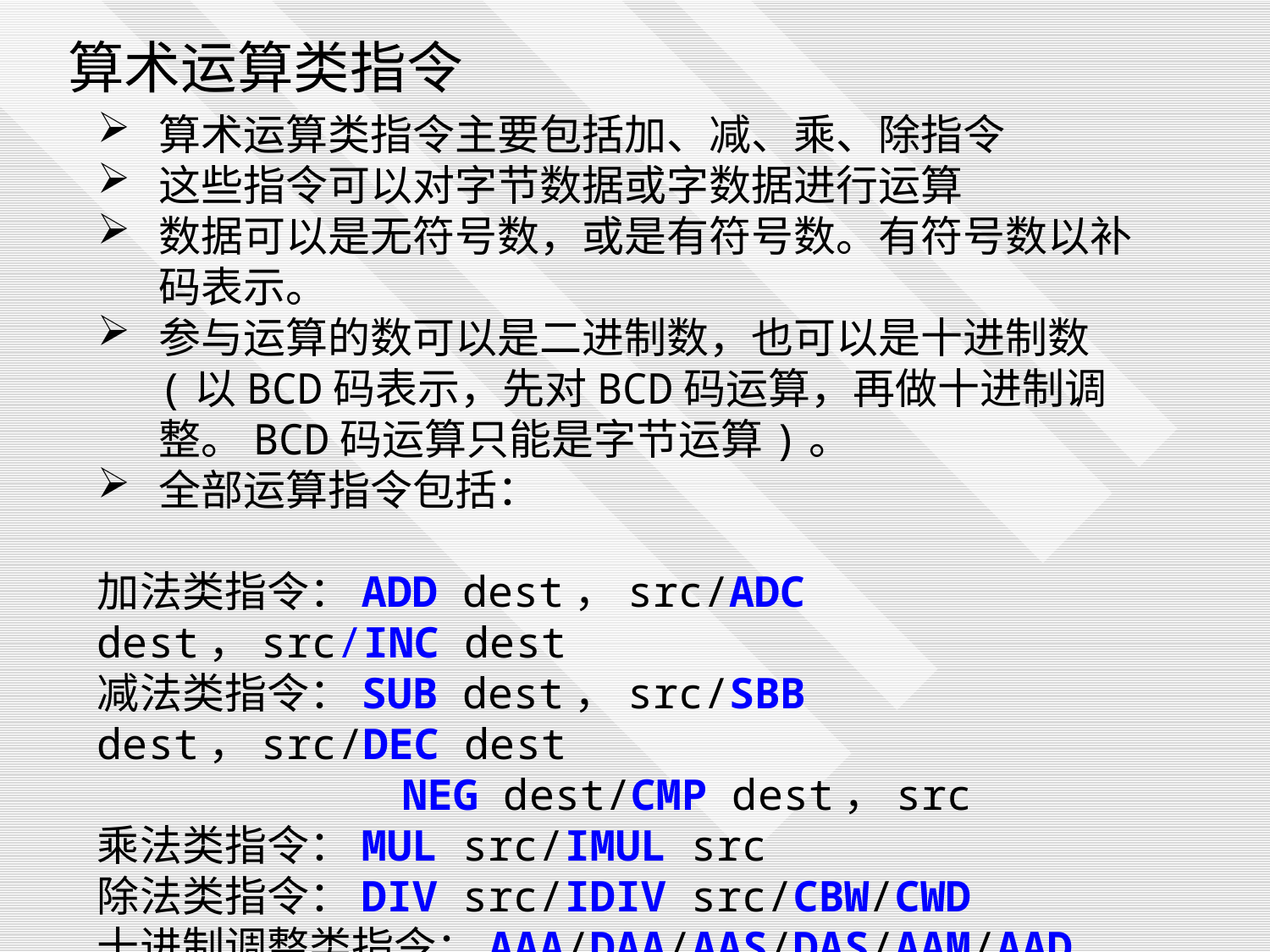

算术运算类指令
算术运算类指令主要包括加、减、乘、除指令
这些指令可以对字节数据或字数据进行运算
数据可以是无符号数，或是有符号数。有符号数以补码表示。
参与运算的数可以是二进制数，也可以是十进制数(以BCD码表示，先对BCD码运算，再做十进制调整。BCD码运算只能是字节运算)。
全部运算指令包括：

加法类指令：ADD dest，src/ADC dest，src/INC dest
减法类指令：SUB dest，src/SBB dest，src/DEC dest
            NEG dest/CMP dest，src
乘法类指令：MUL src/IMUL src
除法类指令：DIV src/IDIV src/CBW/CWD
十进制调整类指令：AAA/DAA/AAS/DAS/AAM/AAD